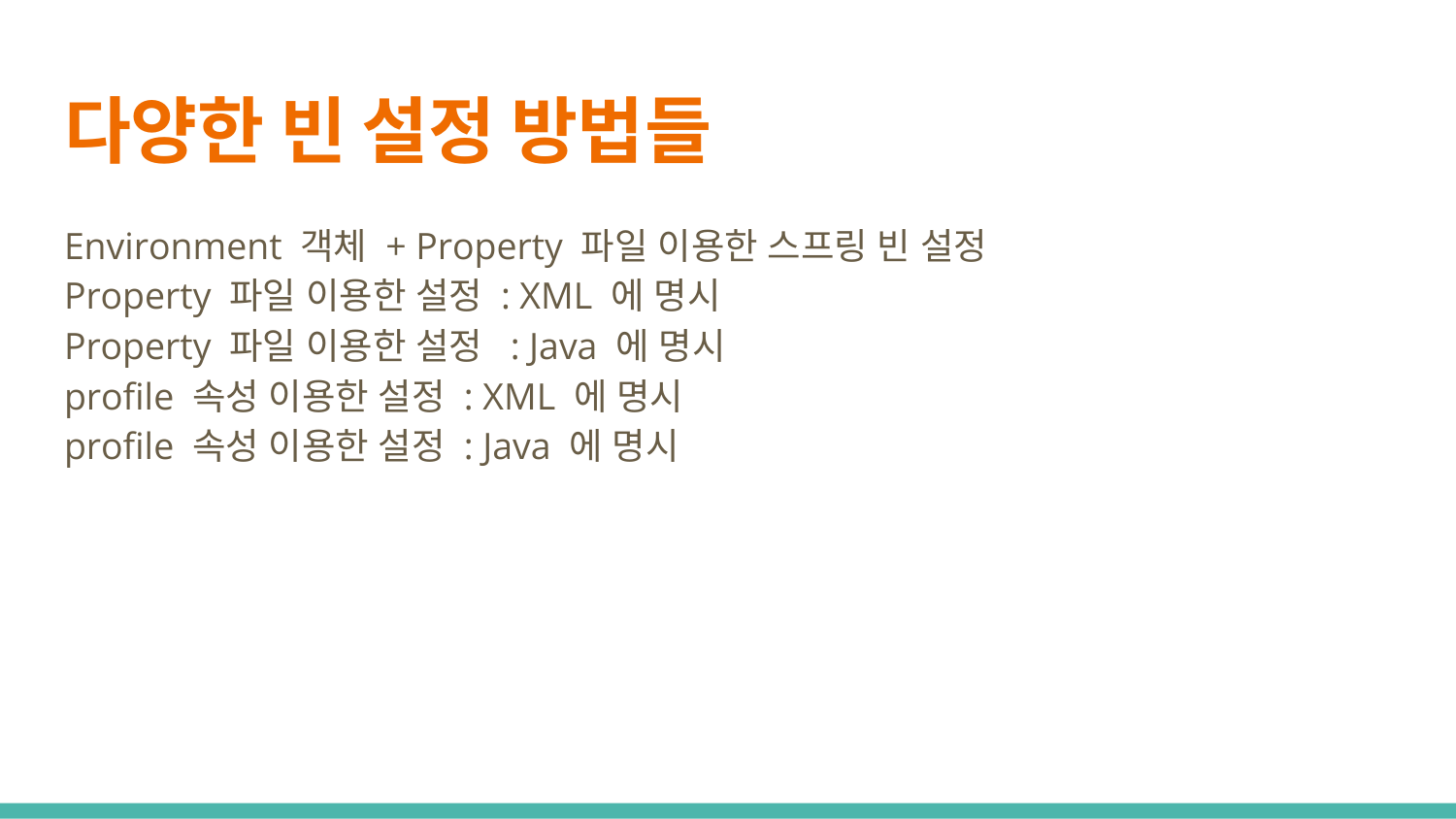

# 다양한 빈 설정 방법들
Environment 객체 + Property 파일 이용한 스프링 빈 설정
Property 파일 이용한 설정 : XML 에 명시
Property 파일 이용한 설정  : Java 에 명시
profile 속성 이용한 설정 : XML 에 명시
profile 속성 이용한 설정 : Java 에 명시